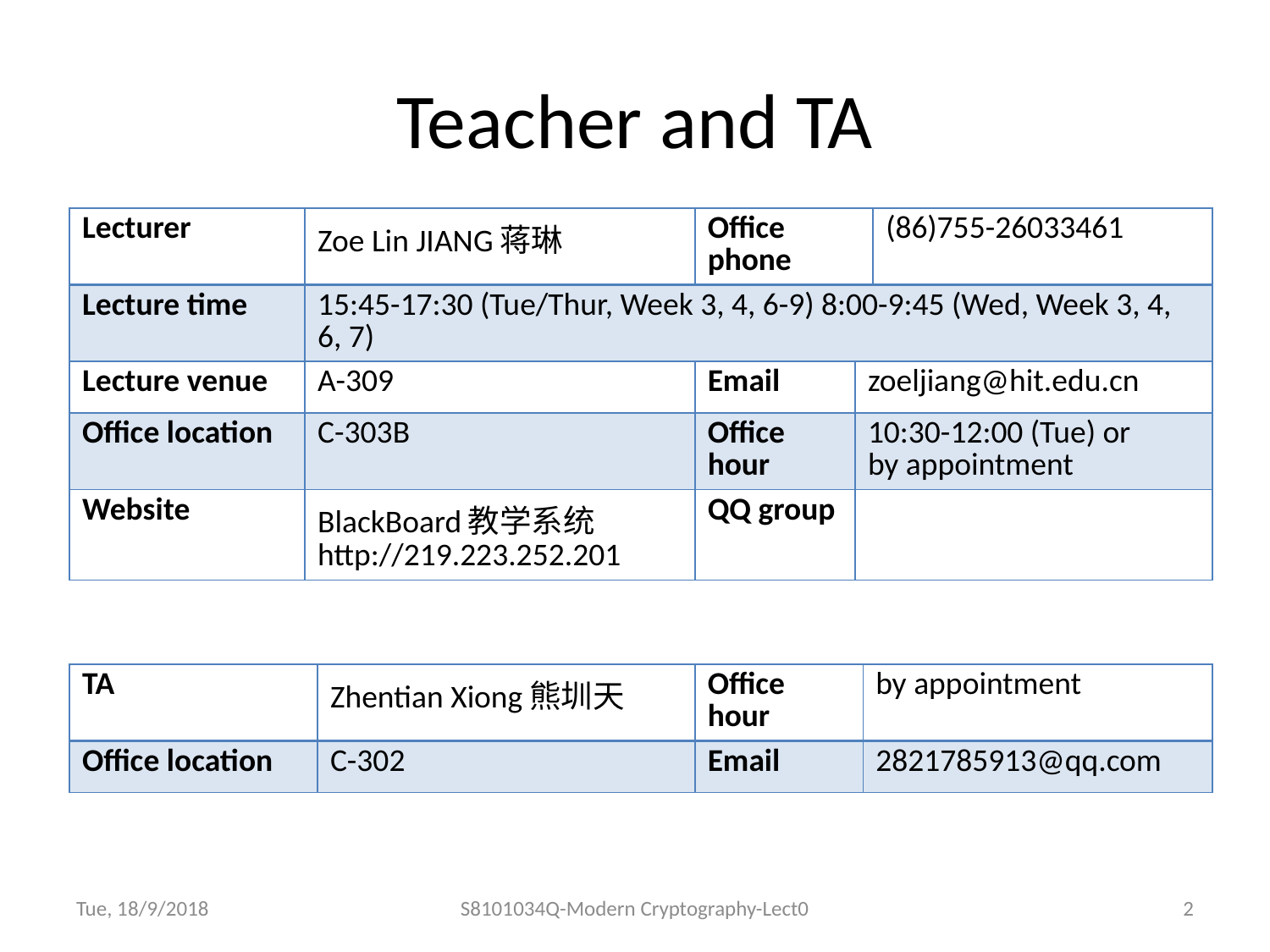

# Teacher and TA
| Lecturer | Zoe Lin JIANG蒋琳 | Office phone |  | (86)755-26033461 |
| --- | --- | --- | --- | --- |
| Lecture time | 15:45-17:30 (Tue/Thur, Week 3, 4, 6-9) 8:00-9:45 (Wed, Week 3, 4, 6, 7) |  |  |  |
| Lecture venue | A-309 | Email | zoeljiang@hit.edu.cn |  |
| Office location | C-303B | Office hour | 10:30-12:00 (Tue) or by appointment |  |
| Website | BlackBoard教学系统 http://219.223.252.201 | QQ group |  |  |
| TA | Zhentian Xiong熊圳天 | Office hour | by appointment |
| --- | --- | --- | --- |
| Office location | C-302 | Email | 2821785913@qq.com |
Tue, 18/9/2018
S8101034Q-Modern Cryptography-Lect0
2